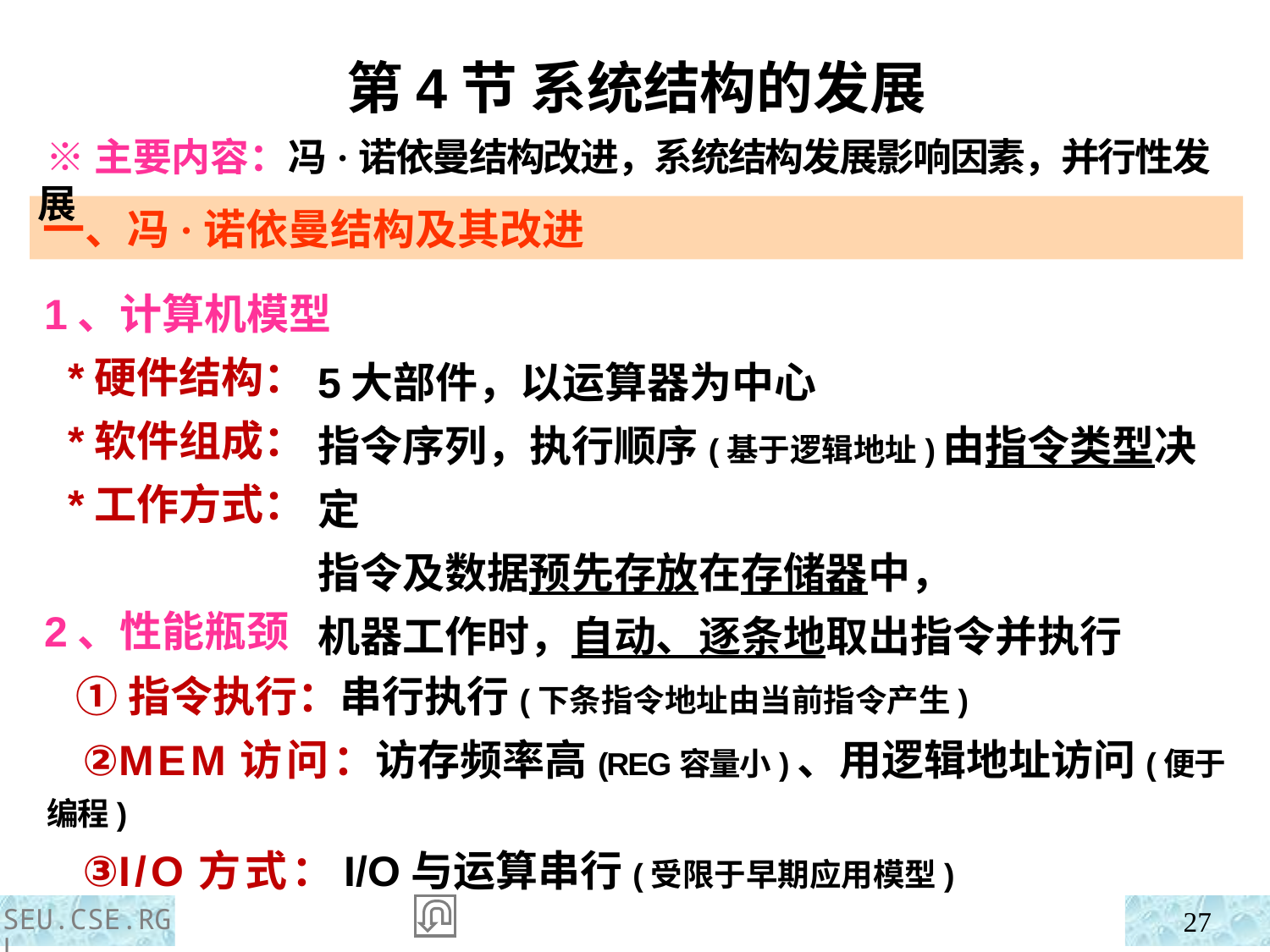

第4节 系统结构的发展
 ※主要内容：冯·诺依曼结构改进，系统结构发展影响因素，并行性发展
一、冯·诺依曼结构及其改进
1、计算机模型
  *硬件结构：
  *软件组成：
  *工作方式：

2、性能瓶颈
5大部件，以运算器为中心
指令序列，执行顺序(基于逻辑地址)由指令类型决定
指令及数据预先存放在存储器中，
机器工作时，自动、逐条地取出指令并执行
   ①指令执行：串行执行(下条指令地址由当前指令产生)
   ②MEM访问：访存频率高(REG容量小)、用逻辑地址访问(便于编程)
   ③I/O方式：I/O与运算串行(受限于早期应用模型)
SEU.CSE.RGL

27